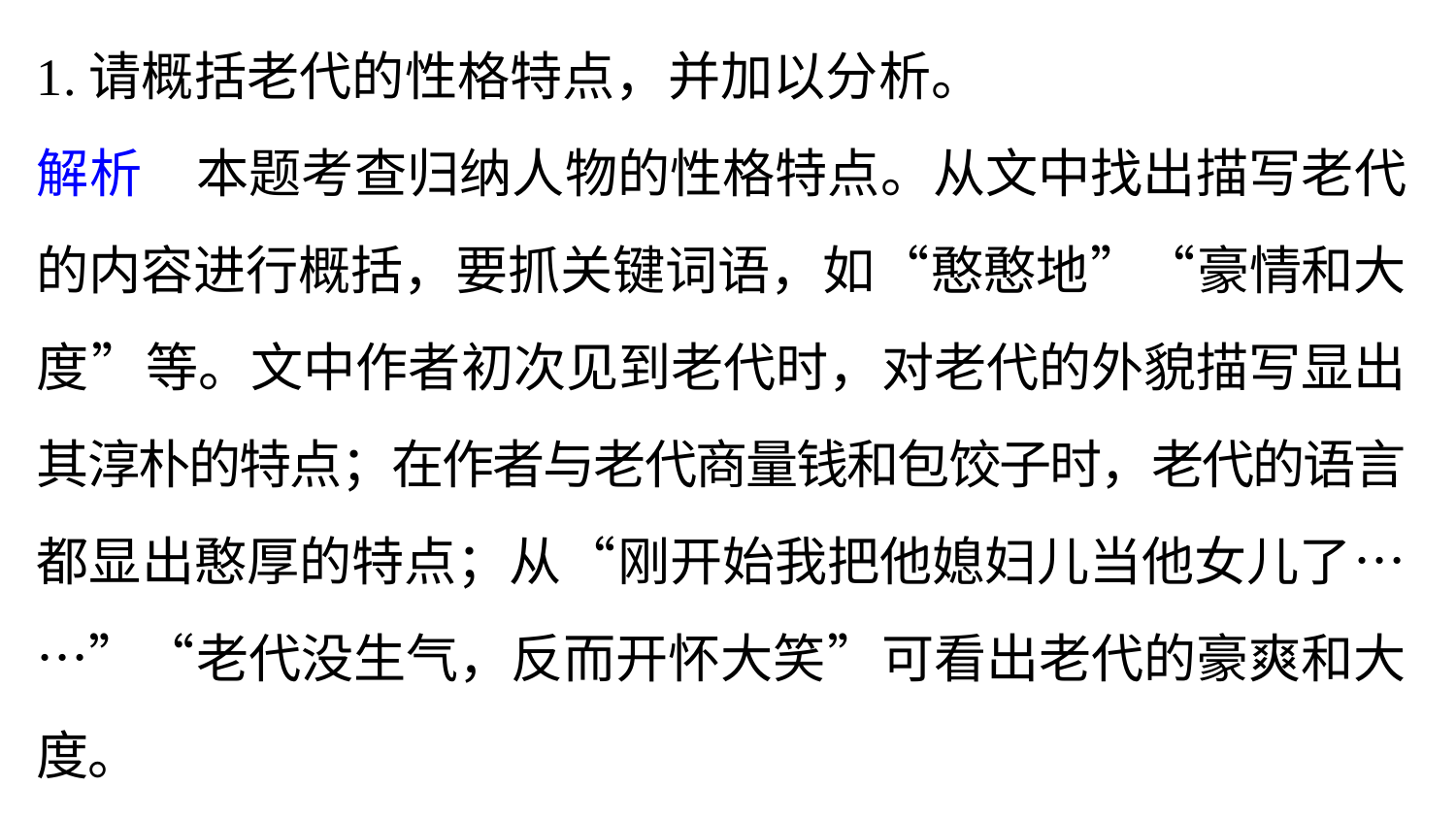

1.请概括老代的性格特点，并加以分析。
解析　本题考查归纳人物的性格特点。从文中找出描写老代的内容进行概括，要抓关键词语，如“憨憨地”“豪情和大度”等。文中作者初次见到老代时，对老代的外貌描写显出其淳朴的特点；在作者与老代商量钱和包饺子时，老代的语言都显出憨厚的特点；从“刚开始我把他媳妇儿当他女儿了……”“老代没生气，反而开怀大笑”可看出老代的豪爽和大度。
答案　(要点)淳朴、憨厚、豪爽、大度等。